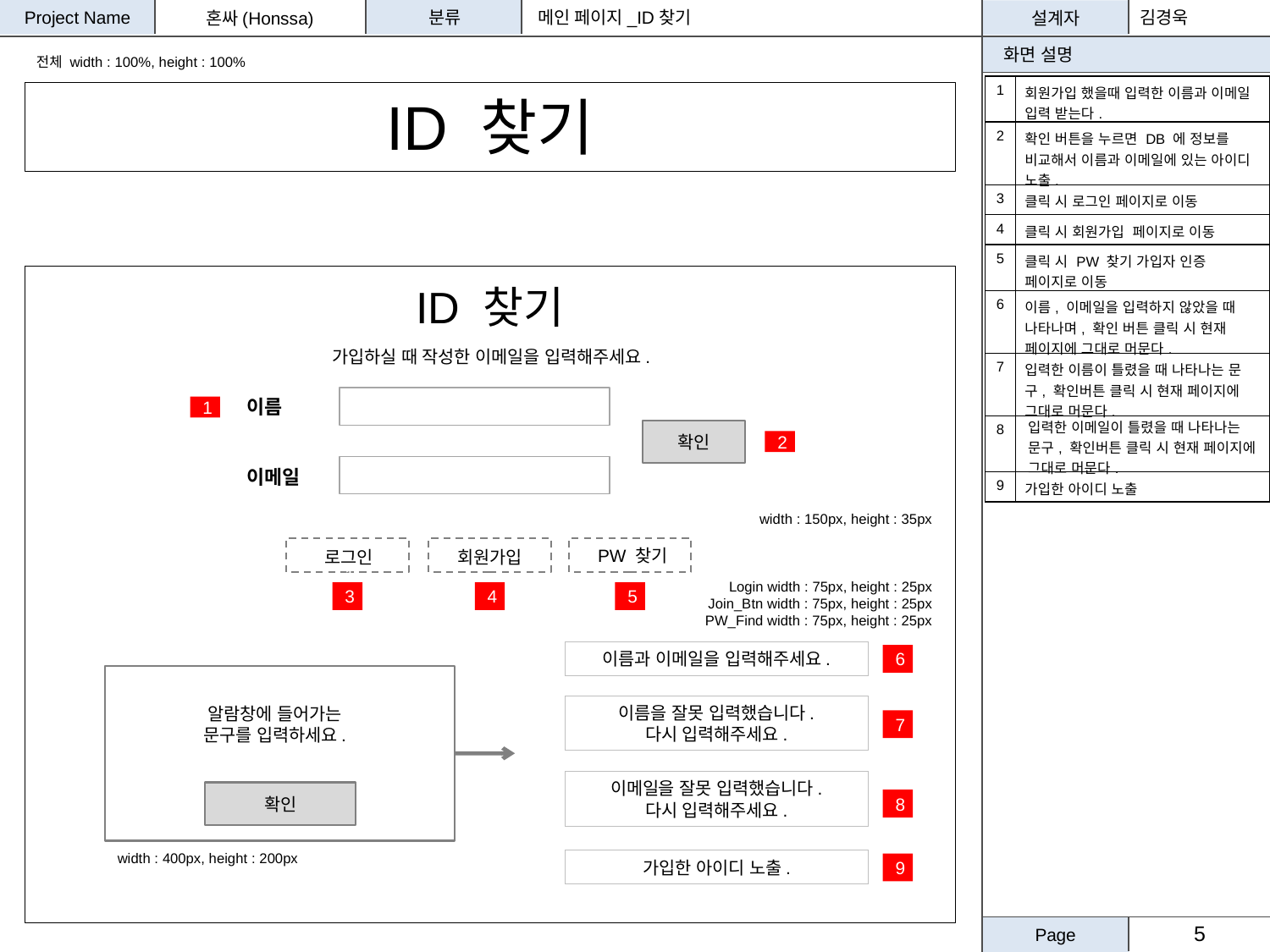

메인 페이지_ID찾기
김경욱
전체 width : 100%, height : 100%

| 1 | 회원가입 했을때 입력한 이름과 이메일 입력 받는다. |
| --- | --- |
| 2 | 확인 버튼을 누르면 DB 에 정보를 비교해서 이름과 이메일에 있는 아이디 노출. |
| 3 | 클릭 시 로그인 페이지로 이동 |
| 4 | 클릭 시 회원가입 페이지로 이동 |
| 5 | 클릭 시 PW 찾기 가입자 인증 페이지로 이동 |
| 6 | 이름, 이메일을 입력하지 않았을 때 나타나며, 확인 버튼 클릭 시 현재 페이지에 그대로 머문다. |
| 7 | 입력한 이름이 틀렸을 때 나타나는 문구, 확인버튼 클릭 시 현재 페이지에 그대로 머문다. |
| 8 | 입력한 이메일이 틀렸을 때 나타나는 문구, 확인버튼 클릭 시 현재 페이지에 그대로 머문다. |
| 9 | 가입한 아이디 노출 |

ID 찾기

ID 찾기
가입하실 때 작성한 이메일을 입력해주세요.

이름
1
확인
2

이메일
width : 150px, height : 35px

PW 찾기
회원가입
로그인
Login width : 75px, height : 25px
Join_Btn width : 75px, height : 25px
PW_Find width : 75px, height : 25px
5
13

4
이름과 이메일을 입력해주세요.
6

이름을 잘못 입력했습니다.
다시 입력해주세요.
알람창에 들어가는
문구를 입력하세요.
7
이메일을 잘못 입력했습니다.
다시 입력해주세요.
확인
8
width : 400px, height : 200px
가입한 아이디 노출.
9
5